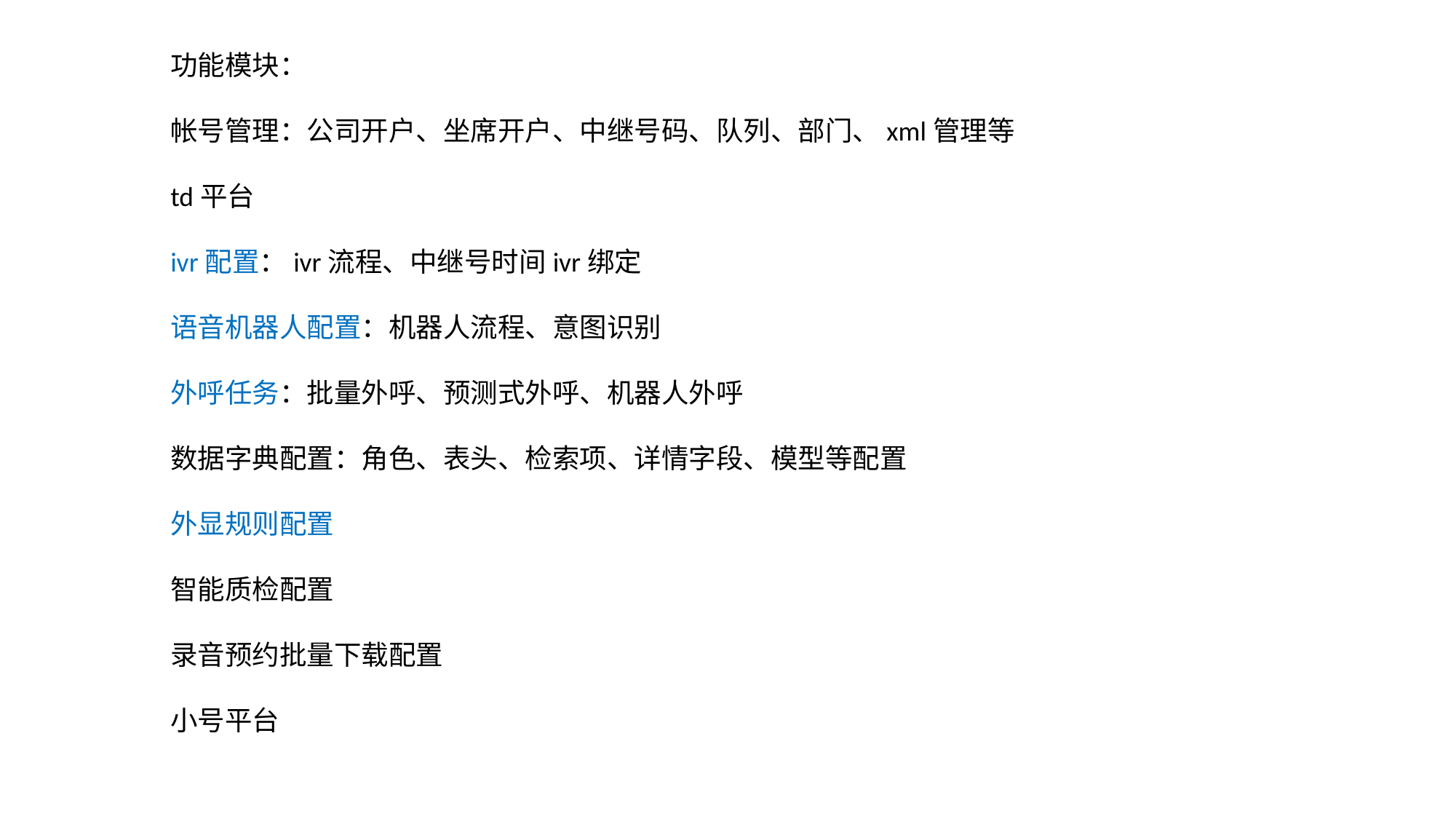

功能模块：

帐号管理：公司开户、坐席开户、中继号码、队列、部门、xml管理等

td平台

ivr配置：ivr流程、中继号时间ivr绑定

语音机器人配置：机器人流程、意图识别

外呼任务：批量外呼、预测式外呼、机器人外呼

数据字典配置：角色、表头、检索项、详情字段、模型等配置

外显规则配置

智能质检配置

录音预约批量下载配置

小号平台